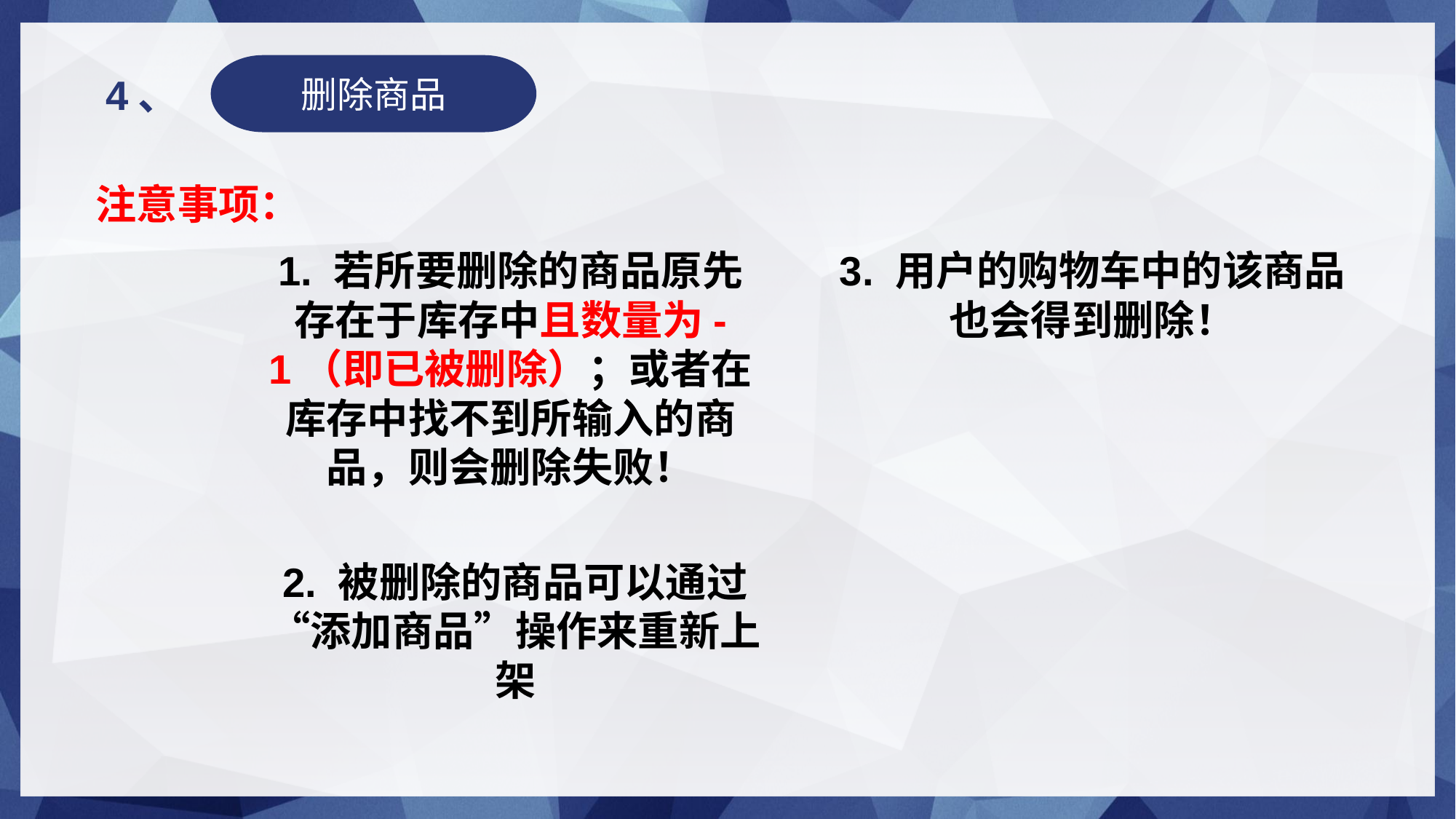

删除商品
4、
注意事项：
1. 若所要删除的商品原先存在于库存中且数量为-1（即已被删除）；或者在库存中找不到所输入的商品，则会删除失败！
3. 用户的购物车中的该商品也会得到删除！
2. 被删除的商品可以通过“添加商品”操作来重新上架